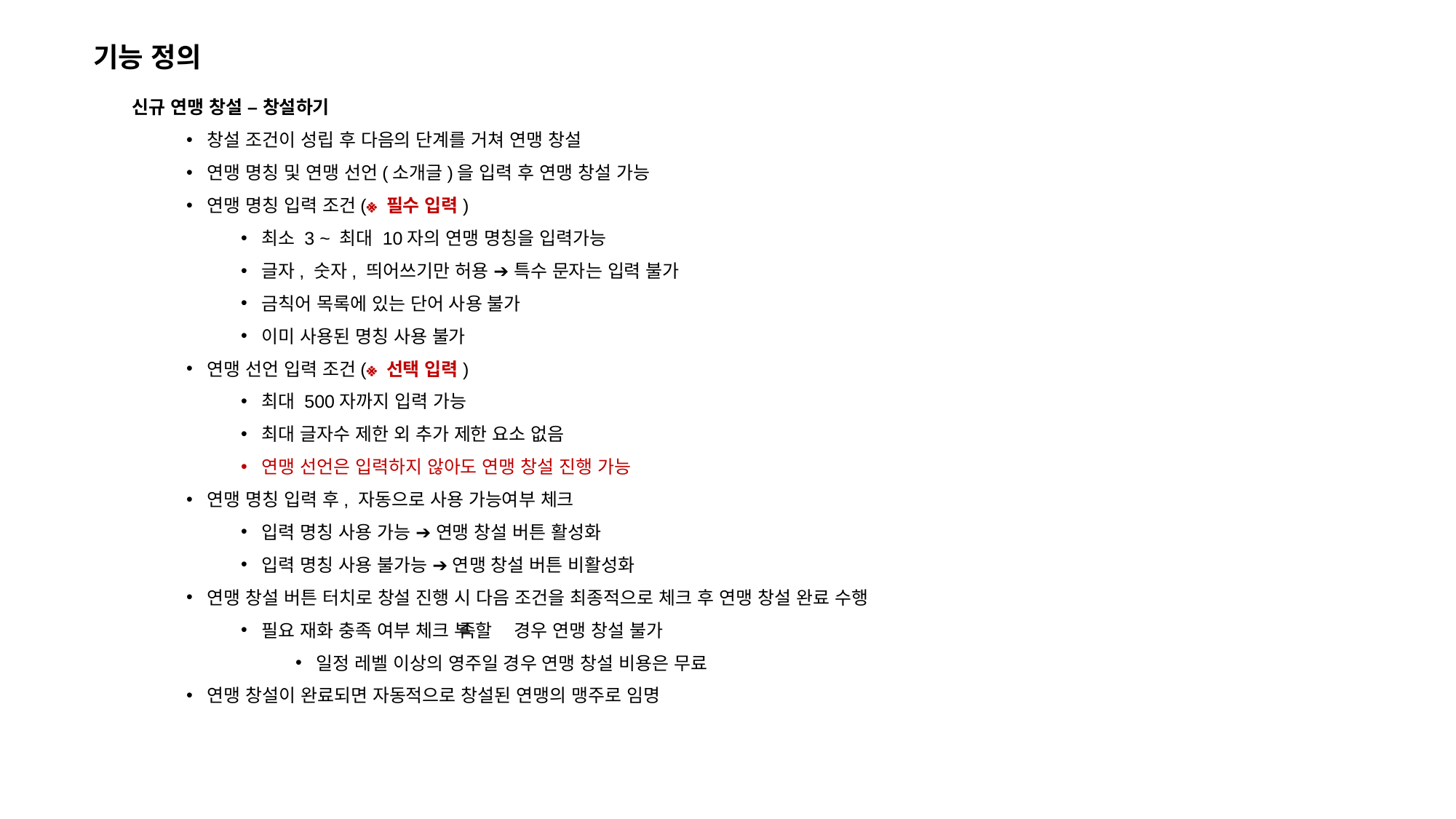

기능 정의
신규 연맹 창설 – 창설하기
창설 조건이 성립 후 다음의 단계를 거쳐 연맹 창설
연맹 명칭 및 연맹 선언(소개글)을 입력 후 연맹 창설 가능
연맹 명칭 입력 조건(※ 필수 입력)
최소 3 ~ 최대 10자의 연맹 명칭을 입력가능
글자, 숫자, 띄어쓰기만 허용 ➔ 특수 문자는 입력 불가
금칙어 목록에 있는 단어 사용 불가
이미 사용된 명칭 사용 불가
연맹 선언 입력 조건(※ 선택 입력)
최대 500자까지 입력 가능
최대 글자수 제한 외 추가 제한 요소 없음
연맹 선언은 입력하지 않아도 연맹 창설 진행 가능
연맹 명칭 입력 후, 자동으로 사용 가능여부 체크
입력 명칭 사용 가능 ➔ 연맹 창설 버튼 활성화
입력 명칭 사용 불가능 ➔ 연맹 창설 버튼 비활성화
연맹 창설 버튼 터치로 창설 진행 시 다음 조건을 최종적으로 체크 후 연맹 창설 완료 수행
필요 재화 충족 여부 체크 ➔ 부족할 경우 연맹 창설 불가
일정 레벨 이상의 영주일 경우 연맹 창설 비용은 무료
연맹 창설이 완료되면 자동적으로 창설된 연맹의 맹주로 임명